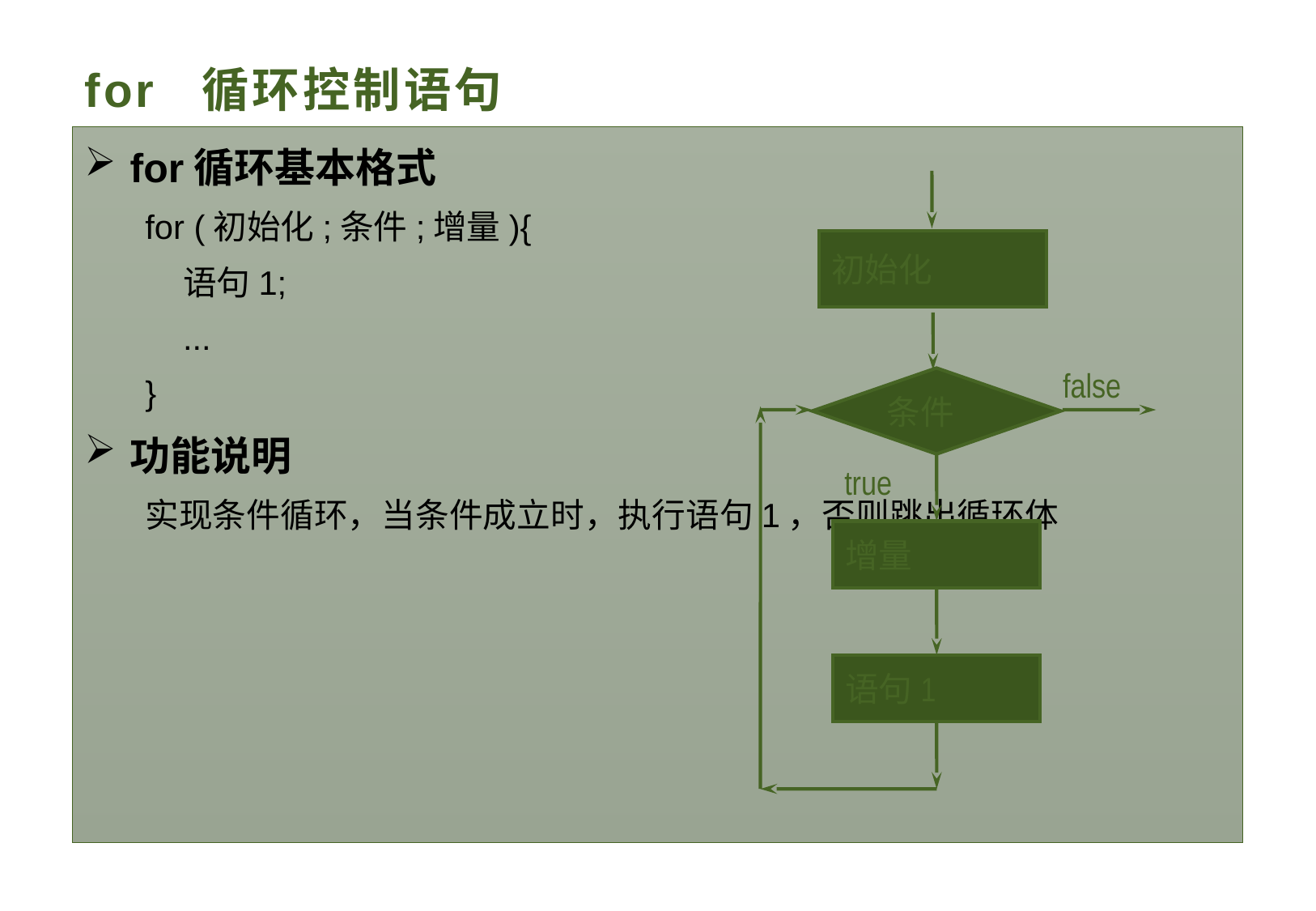

# for  循环控制语句
for循环基本格式
for (初始化;条件;增量){
	语句1;
	...
}
功能说明
实现条件循环，当条件成立时，执行语句1，否则跳出循环体

初始化

false
条件

true
增量

语句1